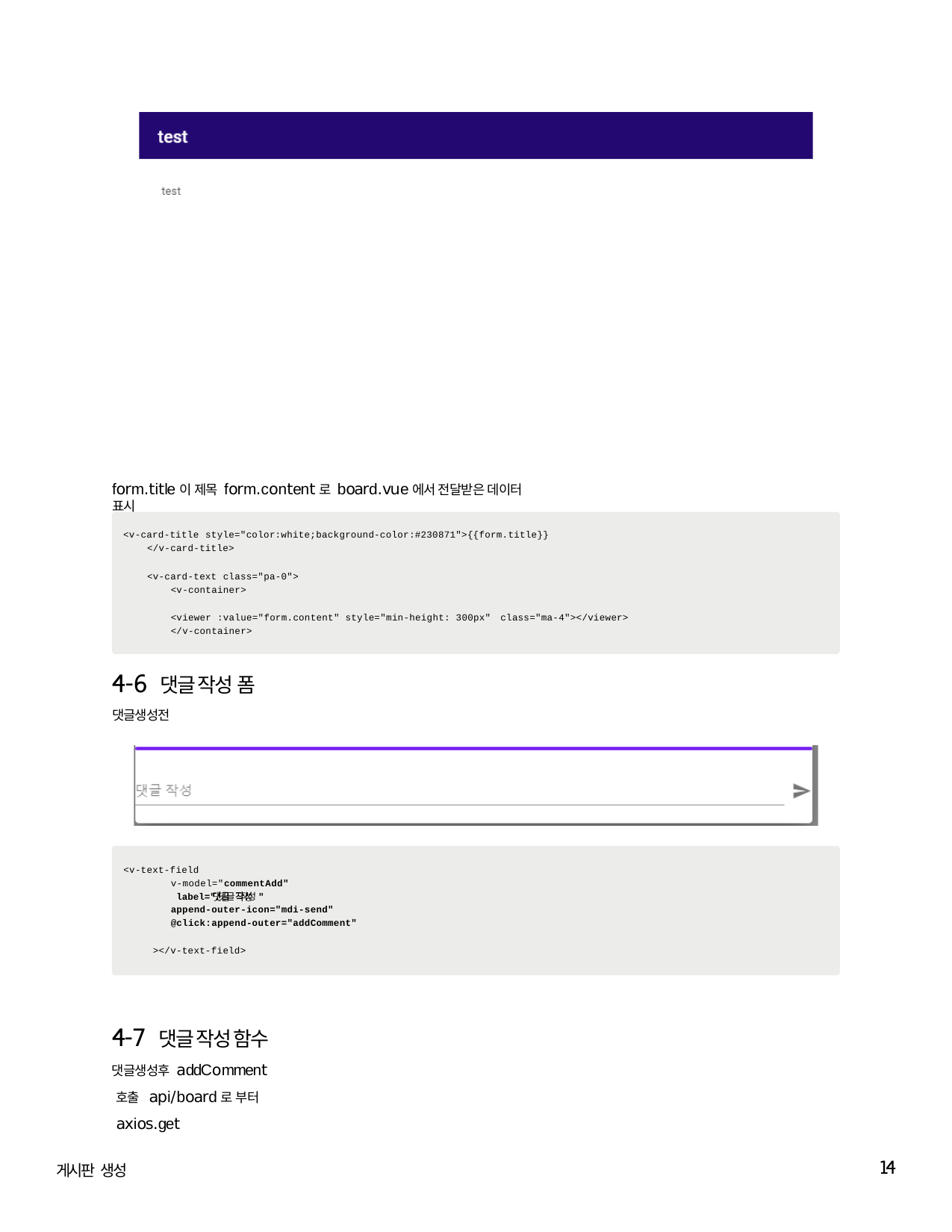

form.title이 제목 form.content로 board.vue에서 전달받은 데이터 표시

<v-card-title style="color:white;background-color:#230871">{{form.title}}
</v-card-title>

<v-card-text class="pa-0">
<v-container>

<viewer :value="form.content" style="min-height: 300px" class="ma-4"></viewer>
</v-container>
4-6 댓글 작성 폼
댓글생성전

<v-text-field
v-model="commentAdd"  label="댓글 작성"
append-outer-icon="mdi-send"  @click:append-outer="addComment"

></v-text-field>

4-7 댓글 작성 함수
댓글생성후 addComment 호출  api/board로 부터 axios.get
14
게시판 생성